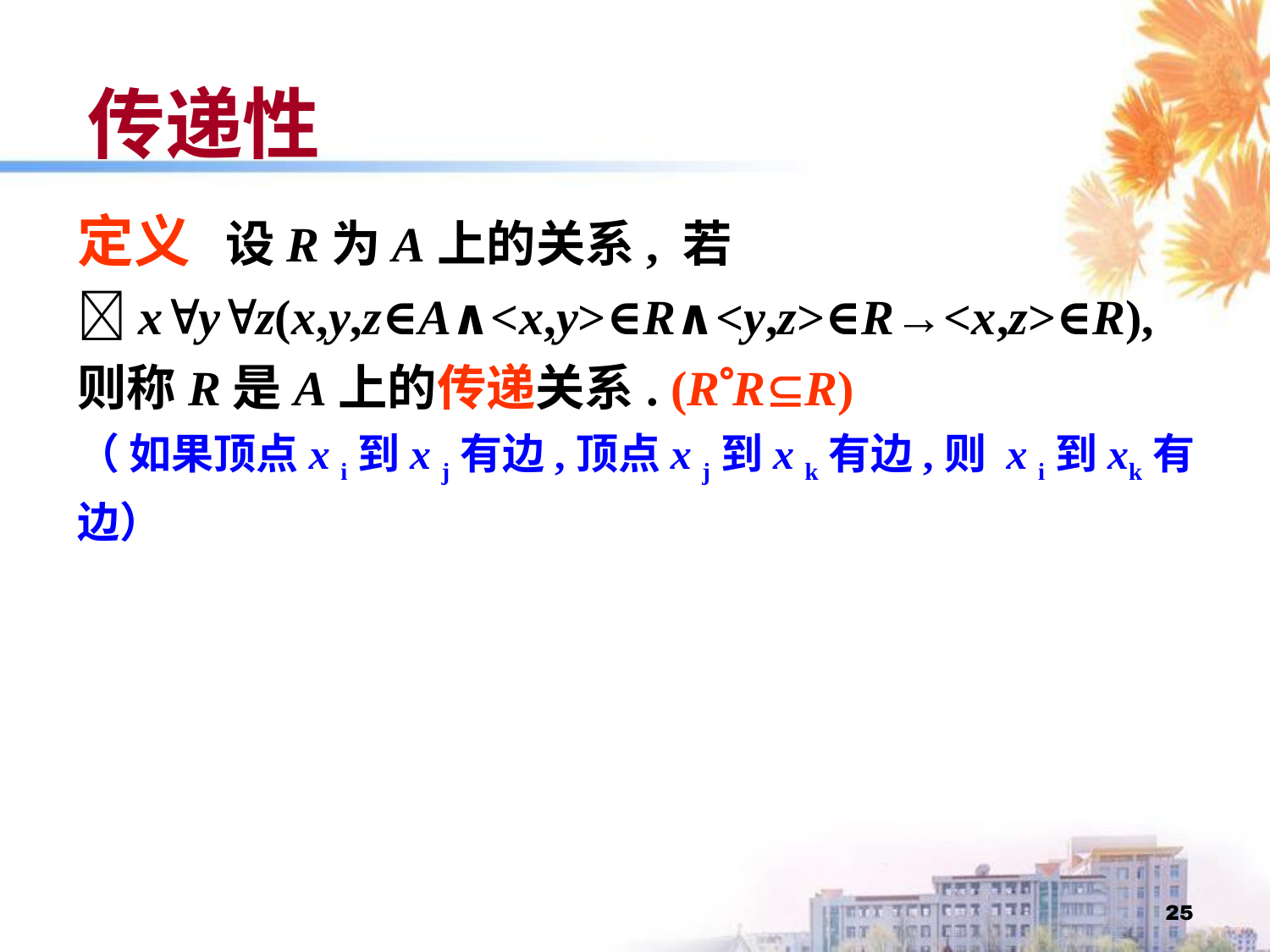

# 传递性
定义   设R为A上的关系, 若 ∀x∀y∀z(x,y,z∈A∧<x,y>∈R∧<y,z>∈R→<x,z>∈R),
则称R是A上的传递关系. (R°R⊆R)
（ 如果顶点x i到x j有边,顶点x j到x k有边,则 x i到xk有边）

25